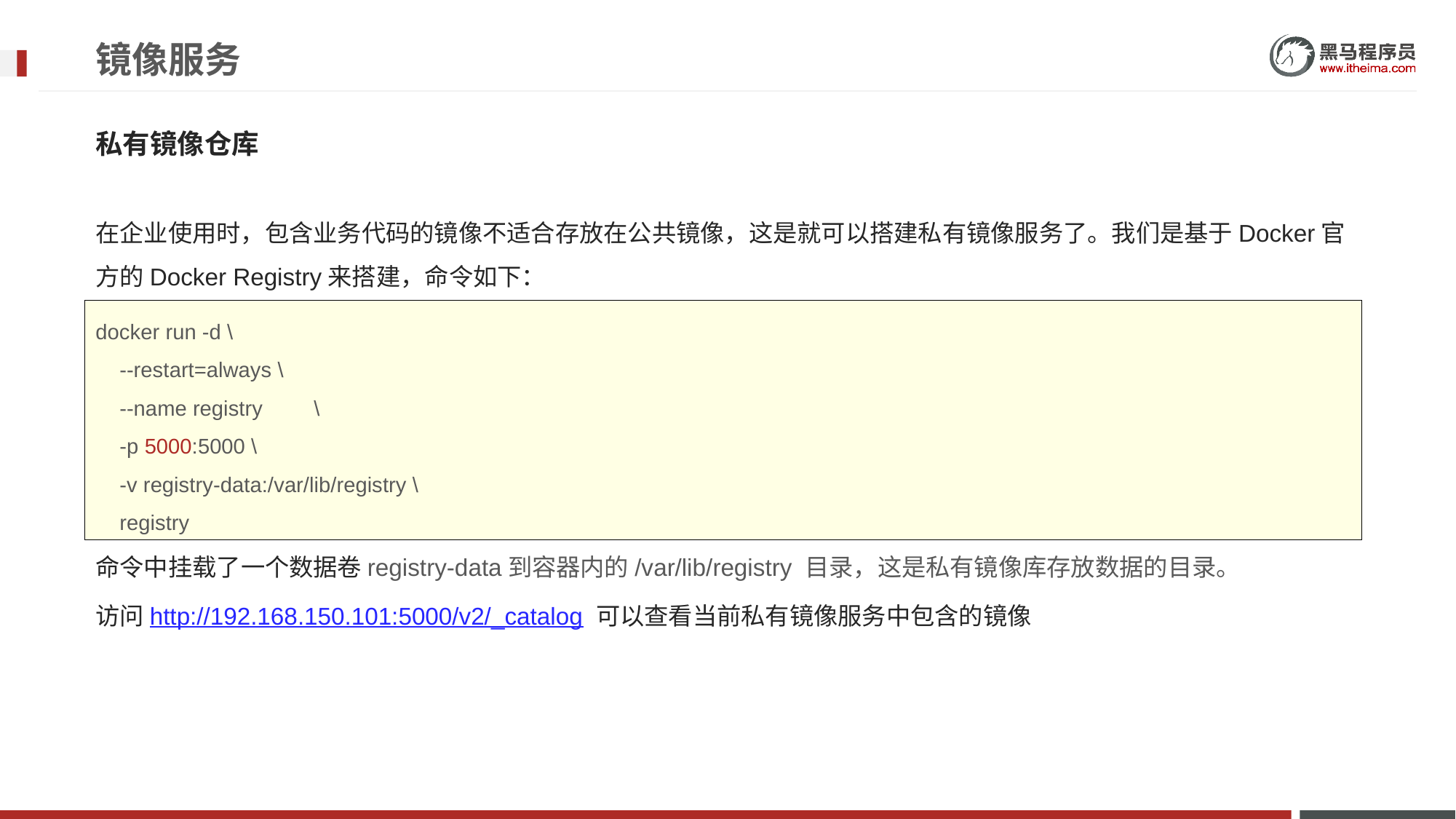

# 镜像服务
私有镜像仓库
在企业使用时，包含业务代码的镜像不适合存放在公共镜像，这是就可以搭建私有镜像服务了。我们是基于Docker官方的Docker Registry来搭建，命令如下：

命令中挂载了一个数据卷registry-data到容器内的/var/lib/registry 目录，这是私有镜像库存放数据的目录。
访问http://192.168.150.101:5000/v2/_catalog 可以查看当前私有镜像服务中包含的镜像
docker run -d \
    --restart=always \
    --name registry	\
    -p 5000:5000 \
    -v registry-data:/var/lib/registry \
    registry